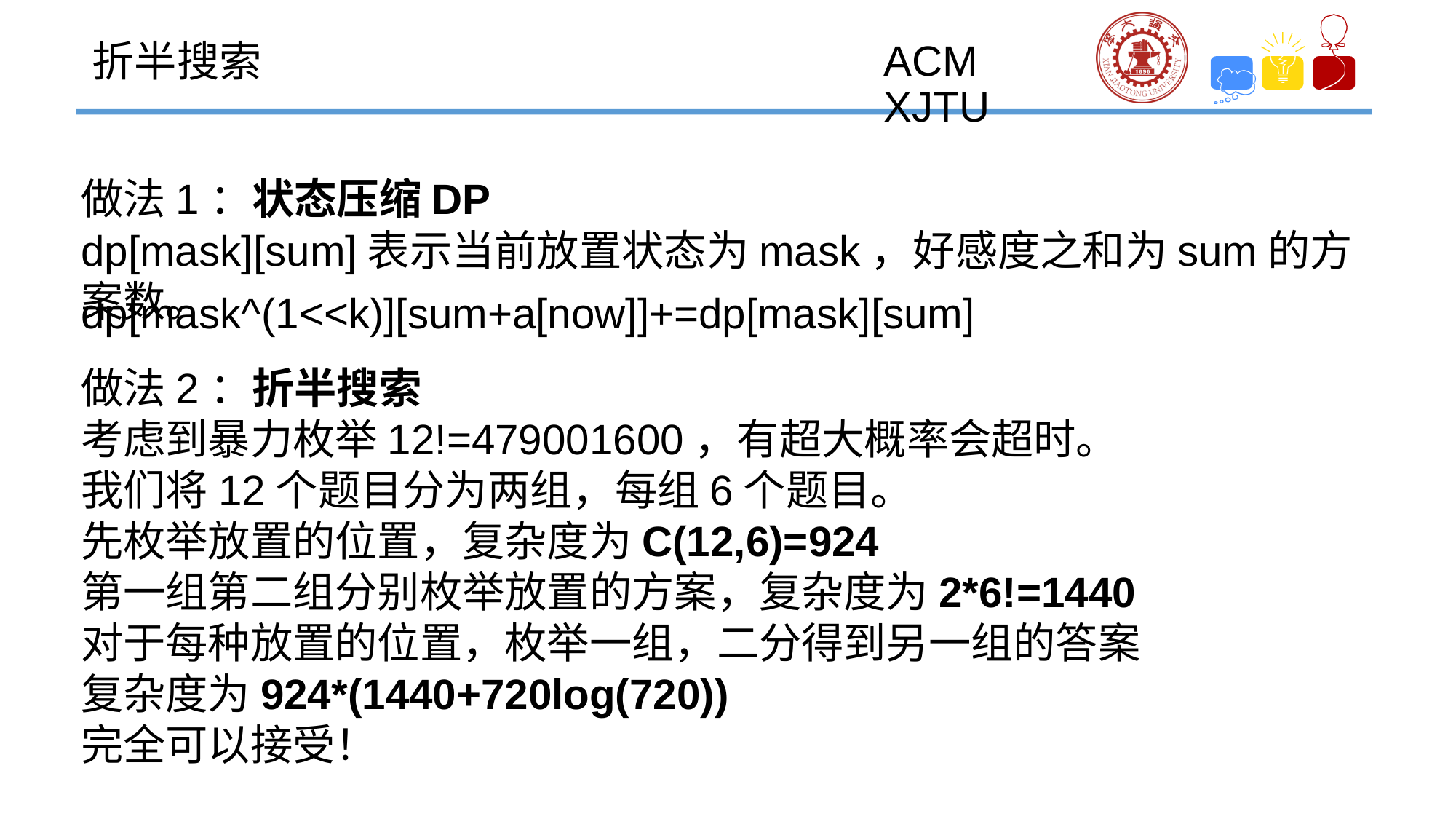

折半搜索
做法1：状态压缩DP
dp[mask][sum]表示当前放置状态为mask，好感度之和为sum的方案数。
dp[mask^(1<<k)][sum+a[now]]+=dp[mask][sum]
做法2：折半搜索
考虑到暴力枚举12!=479001600，有超大概率会超时。
我们将12个题目分为两组，每组6个题目。
先枚举放置的位置，复杂度为C(12,6)=924
第一组第二组分别枚举放置的方案，复杂度为2*6!=1440
对于每种放置的位置，枚举一组，二分得到另一组的答案
复杂度为924*(1440+720log(720))
完全可以接受！